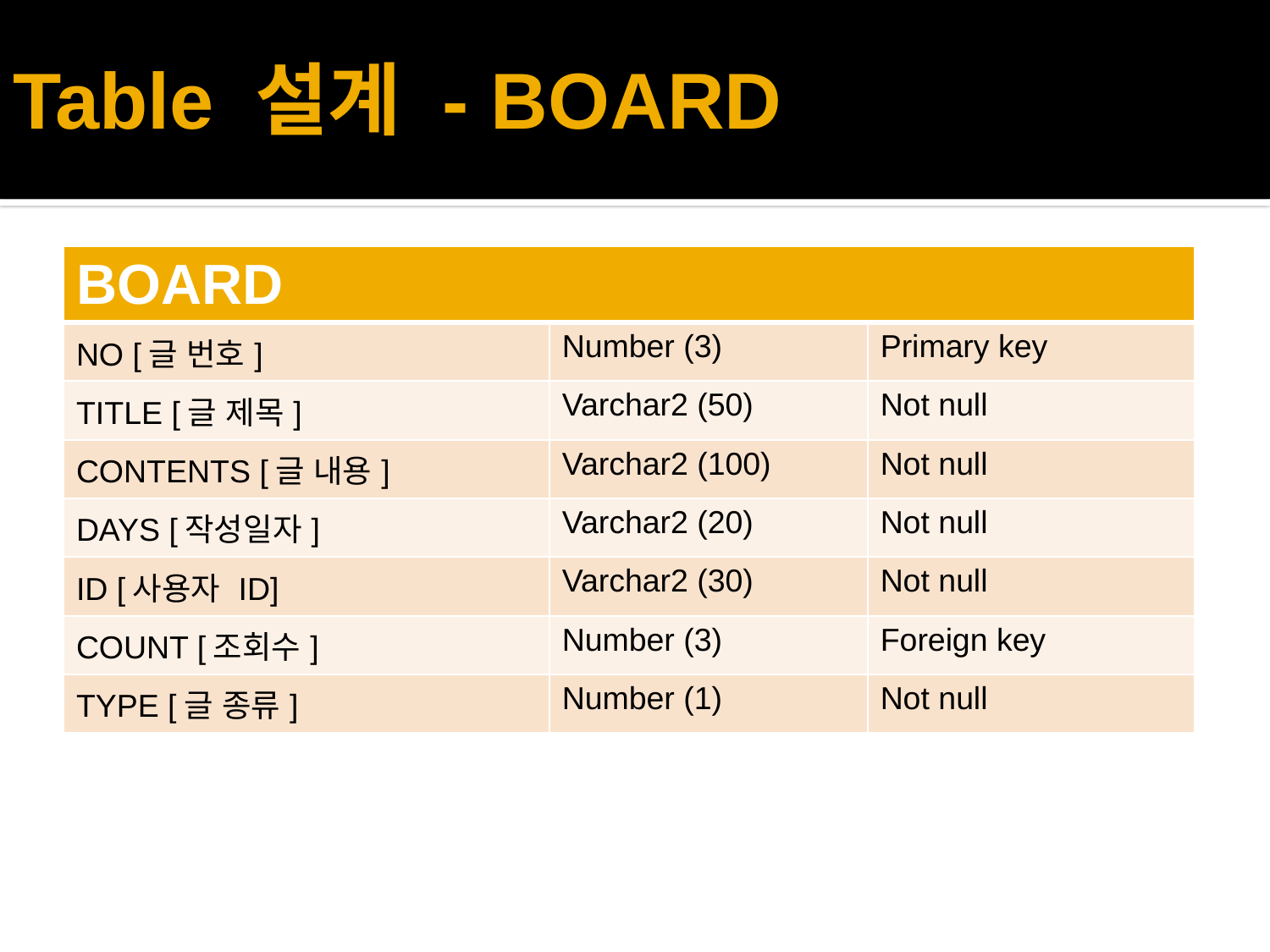

# Table 설계 - BOARD
| BOARD |  |  |
| --- | --- | --- |
| NO [글 번호] | Number (3) | Primary key |
| TITLE [글 제목] | Varchar2 (50) | Not null |
| CONTENTS [글 내용] | Varchar2 (100) | Not null |
| DAYS [작성일자] | Varchar2 (20) | Not null |
| ID [사용자 ID] | Varchar2 (30) | Not null |
| COUNT [조회수] | Number (3) | Foreign key |
| TYPE [글 종류] | Number (1) | Not null |